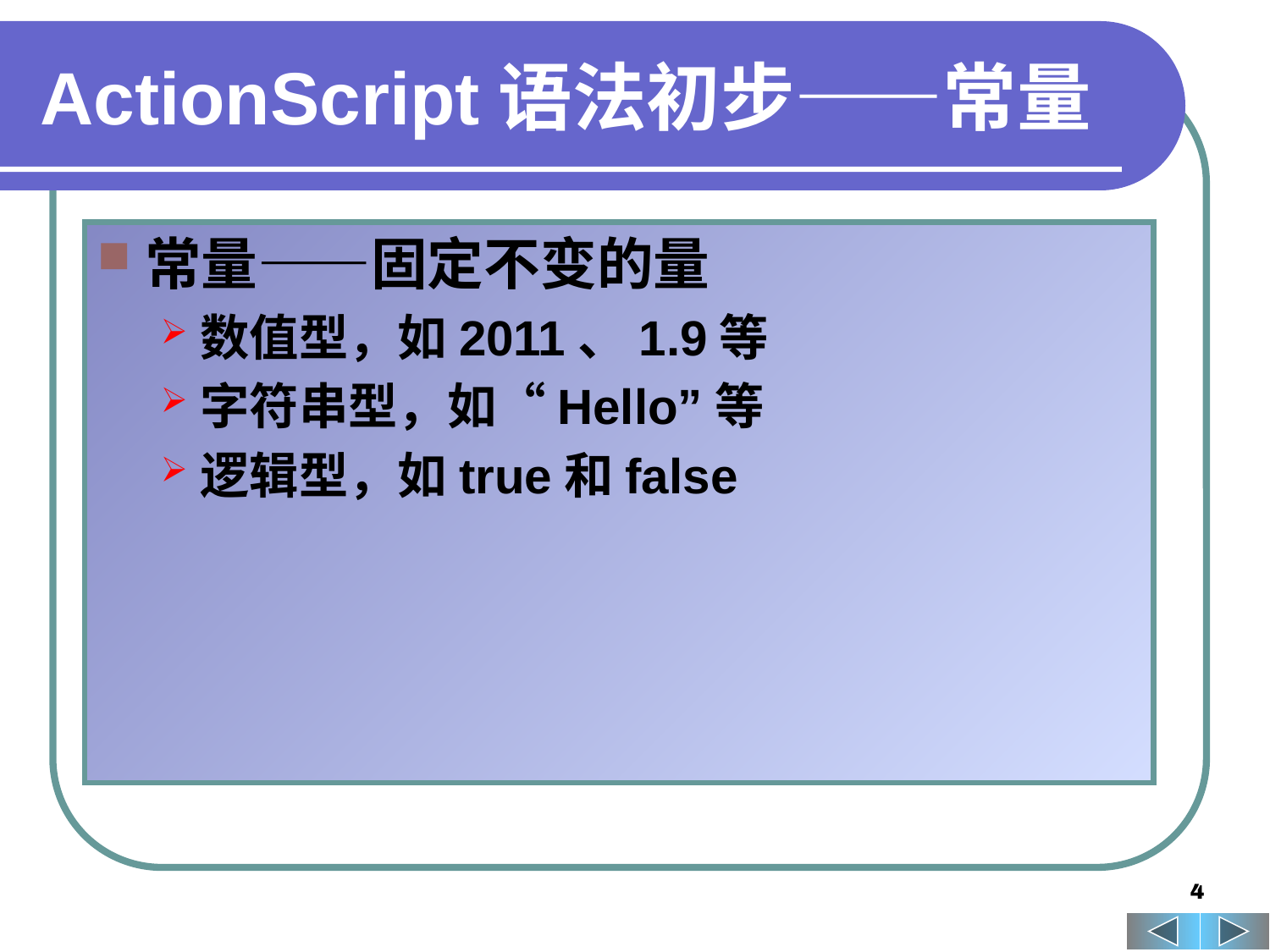

# ActionScript语法初步——常量
常量——固定不变的量
数值型，如2011、1.9等
字符串型，如“Hello”等
逻辑型，如true和false
4